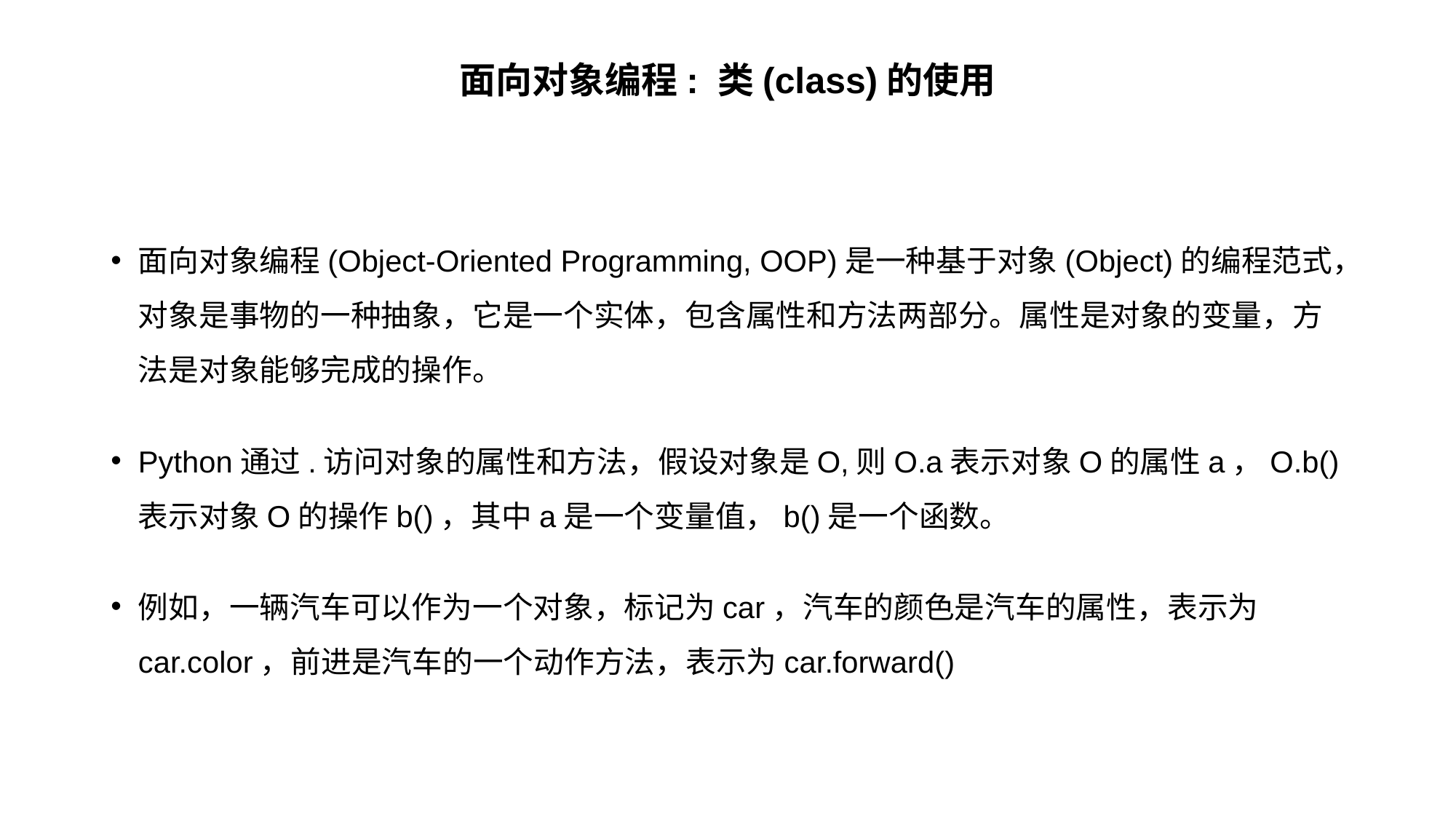

# 面向对象编程: 类(class)的使用
面向对象编程(Object-Oriented Programming, OOP)是一种基于对象(Object)的编程范式，对象是事物的一种抽象，它是一个实体，包含属性和方法两部分。属性是对象的变量，方法是对象能够完成的操作。
Python通过.访问对象的属性和方法，假设对象是O,则O.a表示对象O的属性a，O.b()表示对象O的操作b()，其中a是一个变量值，b()是一个函数。
例如，一辆汽车可以作为一个对象，标记为car，汽车的颜色是汽车的属性，表示为car.color，前进是汽车的一个动作方法，表示为car.forward()